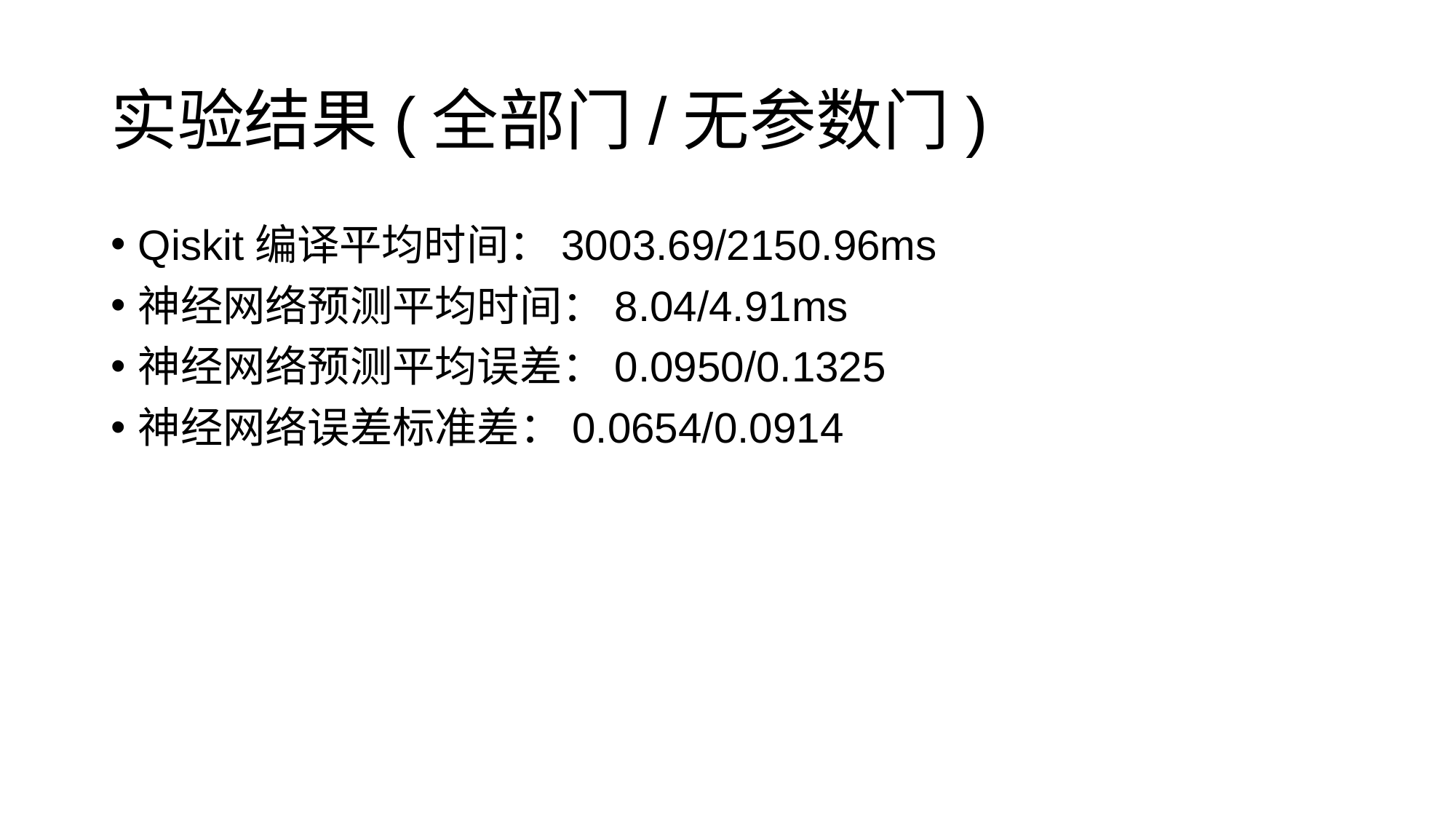

# 实验结果(全部门/无参数门)
Qiskit编译平均时间：3003.69/2150.96ms
神经网络预测平均时间：8.04/4.91ms
神经网络预测平均误差：0.0950/0.1325
神经网络误差标准差：0.0654/0.0914